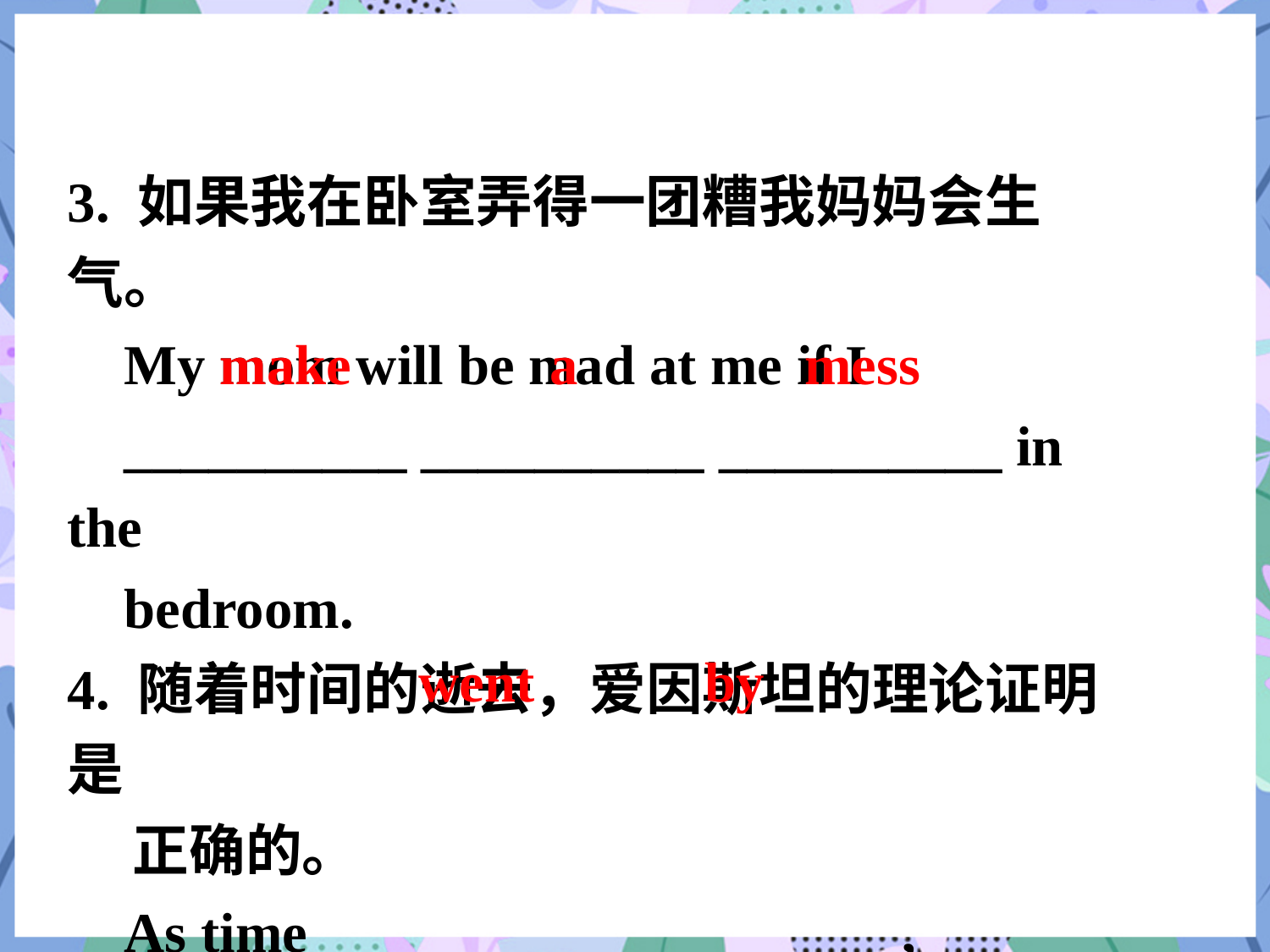

3. 如果我在卧室弄得一团糟我妈妈会生气。
    My mom will be mad at me if I
    __________ __________ __________ in the
    bedroom.
4. 随着时间的逝去，爱因斯坦的理论证明是
    正确的。
    As time __________ __________,
    Einstein's theory proved to be correct.
make              a                mess
went            by